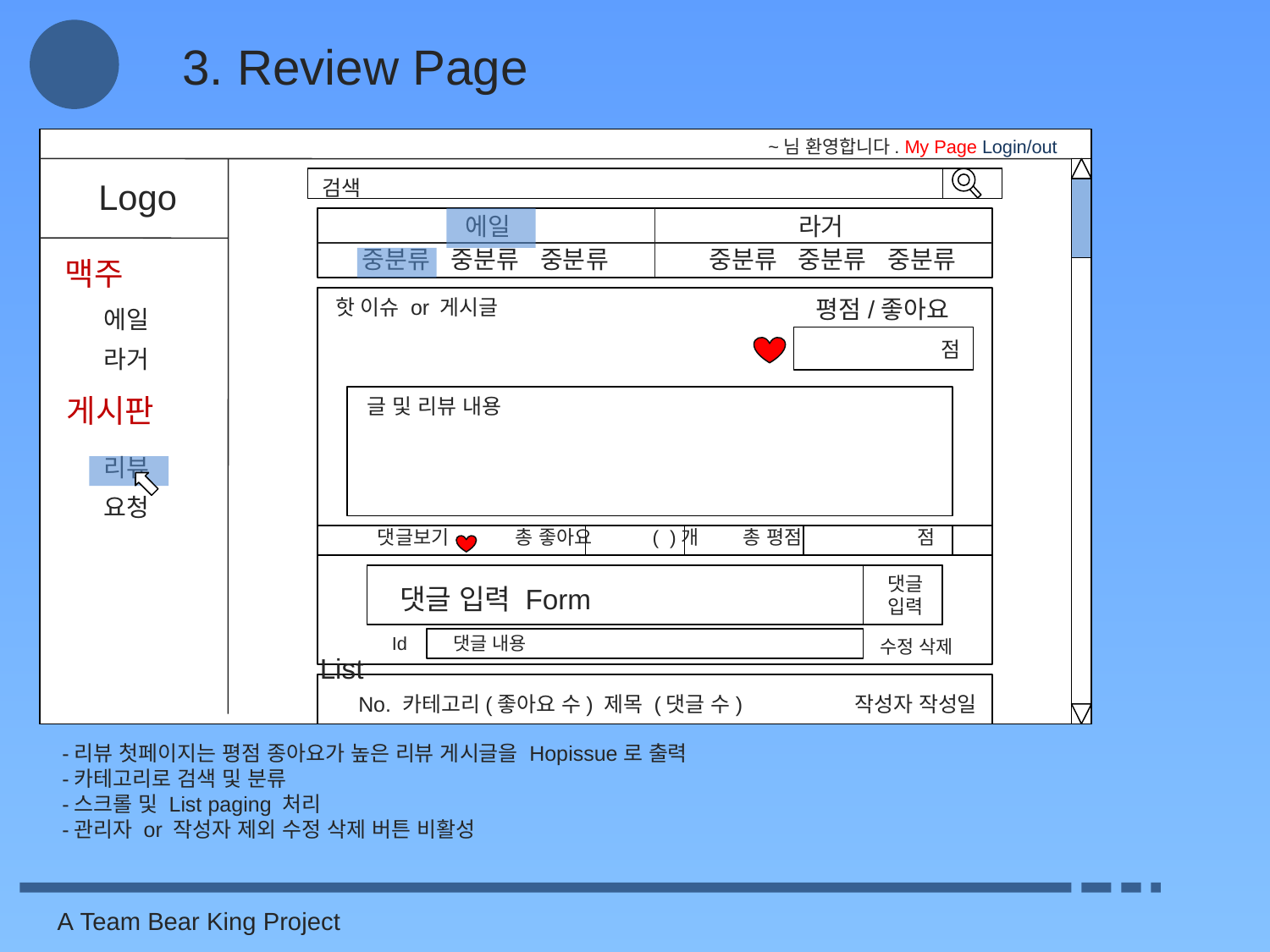

3. Review Page

Logo
~님 환영합니다. My Page Login/out

검색

에일
라거

중분류
중분류
중분류
중분류
중분류
중분류
맥주

핫 이슈 or 게시글
평점/좋아요
에일
점
라거

게시판

글 및 리뷰 내용
리뷰

요청
댓글보기            총 좋아요          (  )개        총 평점                     점

댓글
입력
댓글 입력 Form
Id
댓글 내용

수정 삭제
List

No. 카테고리(좋아요 수) 제목 (댓글 수)                  작성자 작성일

-리뷰 첫페이지는 평점 종아요가 높은 리뷰 게시글을 Hopissue로 출력
-카테고리로 검색 및 분류
-스크롤 및 List paging 처리
-관리자 or 작성자 제외 수정 삭제 버튼 비활성

A Team Bear King Project